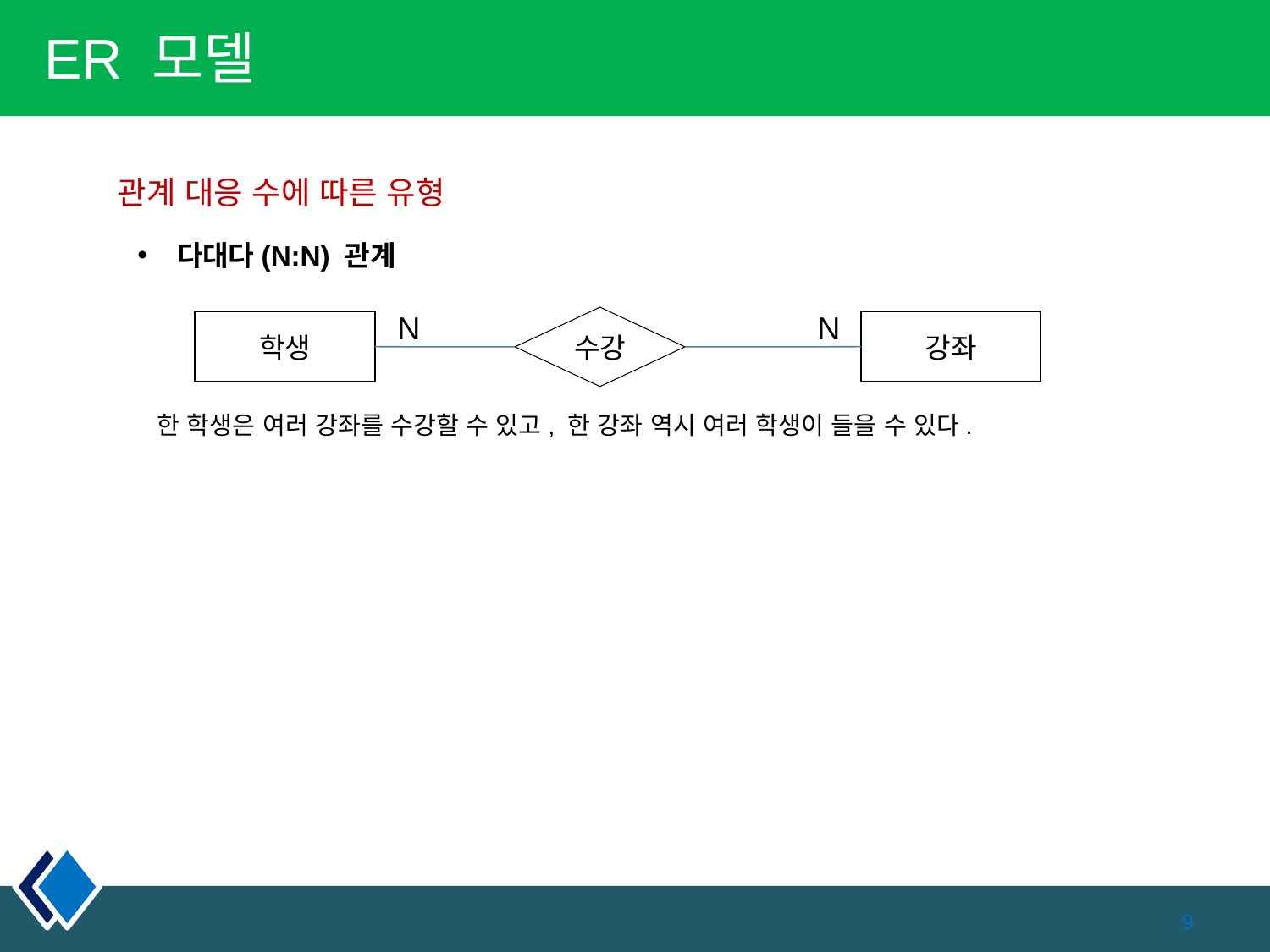

# ER 모델
관계 대응 수에 따른 유형
다대다(N:N) 관계
N
N
수강
학생
강좌
한 학생은 여러 강좌를 수강할 수 있고, 한 강좌 역시 여러 학생이 들을 수 있다.
9